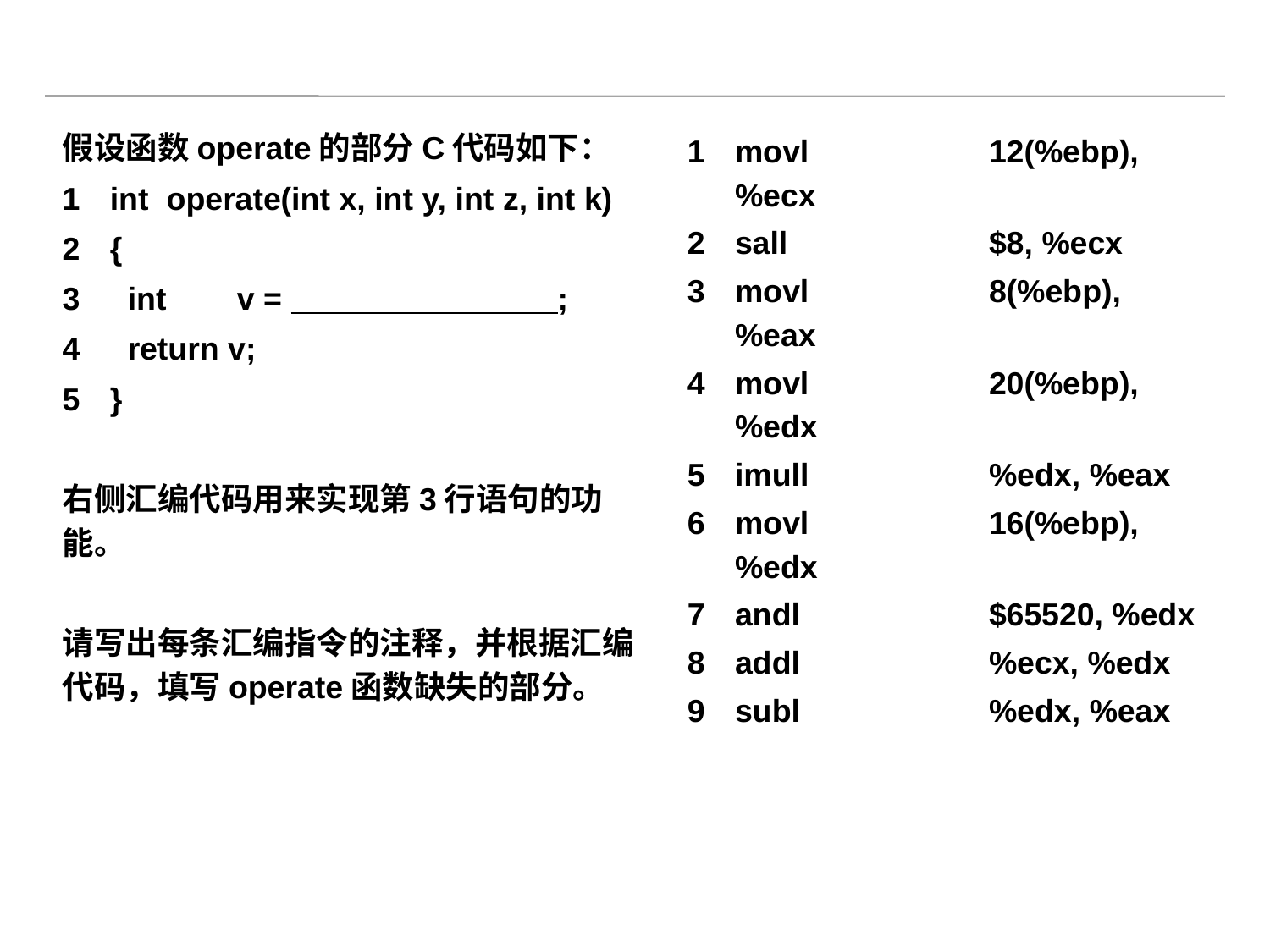

#
假设函数operate的部分C代码如下：
1	int  operate(int x, int y, int z, int k)
2	{
3	  int	v =                               ;
4	  return v;
}

右侧汇编代码用来实现第3行语句的功能。

请写出每条汇编指令的注释，并根据汇编代码，填写operate函数缺失的部分。
1 	movl		12(%ebp), %ecx
2	sall		$8, %ecx
3	movl		8(%ebp), %eax
4	movl		20(%ebp), %edx
5	imull		%edx, %eax
6	movl		16(%ebp), %edx
7	andl		$65520, %edx
8	addl		%ecx, %edx
9	subl		%edx, %eax